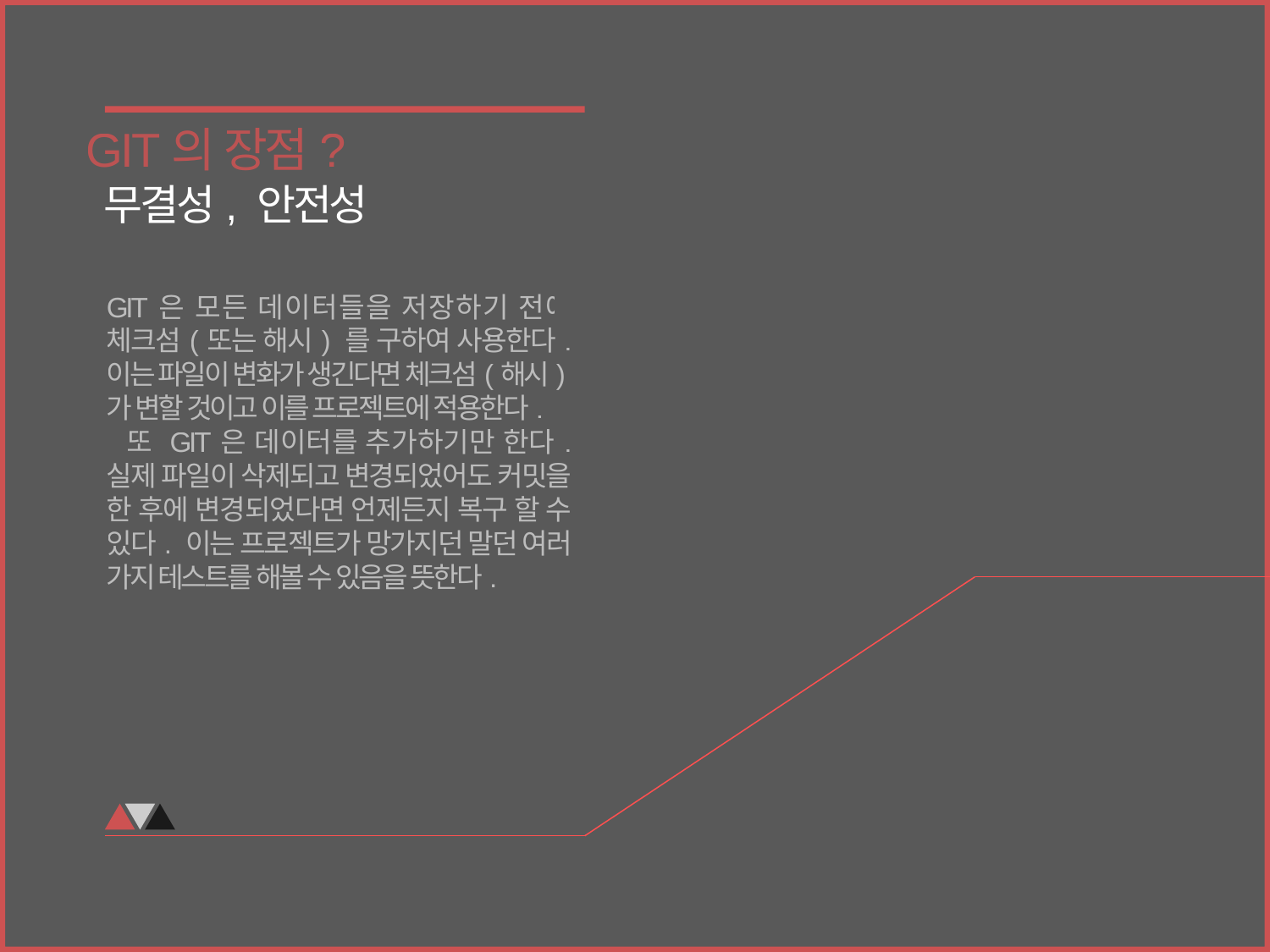

GIT의 장점?
무결성, 안전성
GIT은 모든 데이터들을 저장하기 전에 체크섬(또는 해시) 를 구하여 사용한다. 이는 파일이 변화가 생긴다면 체크섬(해시)가 변할 것이고 이를 프로젝트에 적용한다.
 또 GIT은 데이터를 추가하기만 한다. 실제 파일이 삭제되고 변경되었어도 커밋을 한 후에 변경되었다면 언제든지 복구 할 수 있다. 이는 프로젝트가 망가지던 말던 여러 가지 테스트를 해볼 수 있음을 뜻한다.